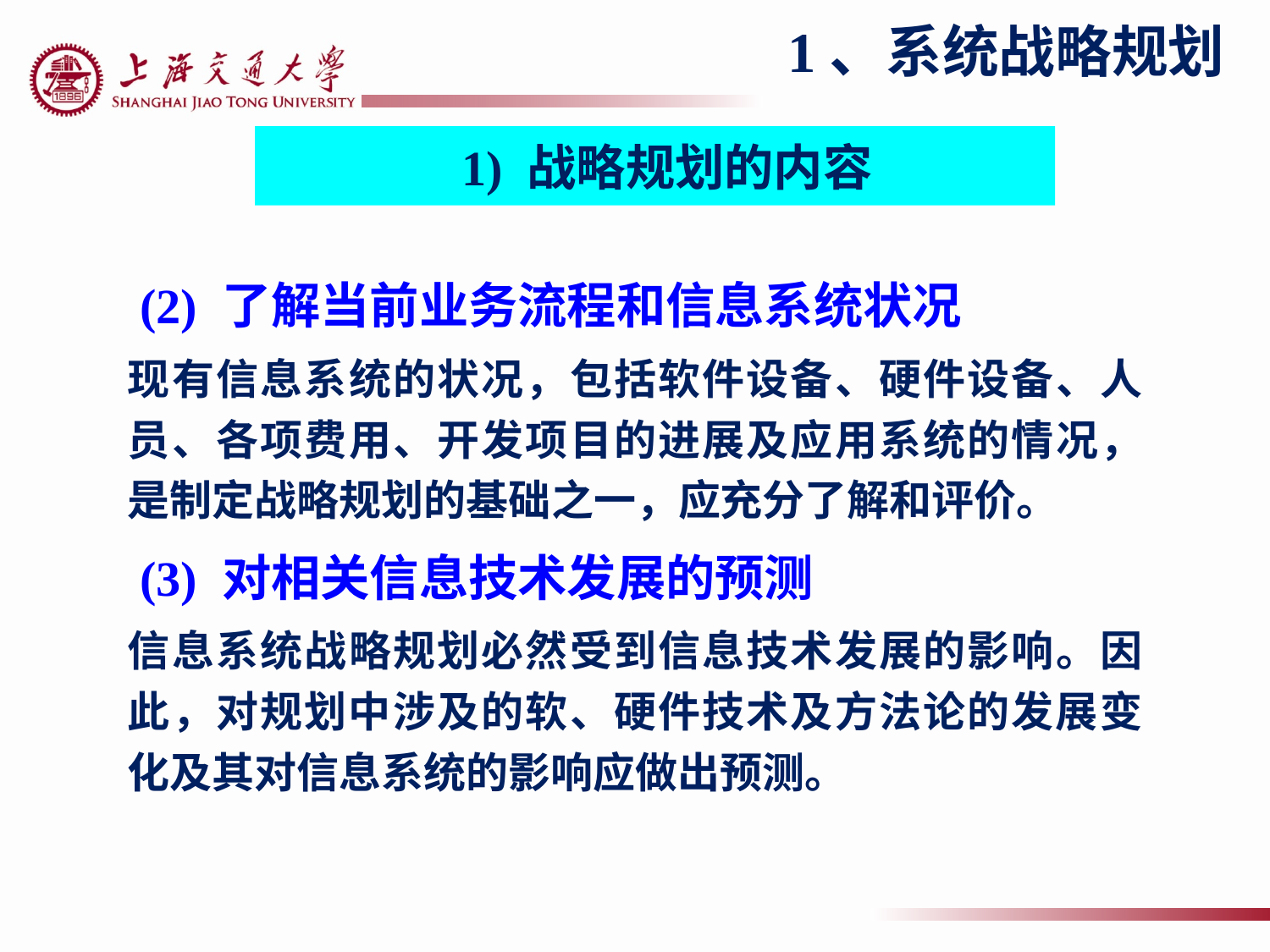

# 1、系统战略规划
  1) 战略规划的内容
 (2) 了解当前业务流程和信息系统状况
现有信息系统的状况，包括软件设备、硬件设备、人员、各项费用、开发项目的进展及应用系统的情况，是制定战略规划的基础之一，应充分了解和评价。
 (3) 对相关信息技术发展的预测
信息系统战略规划必然受到信息技术发展的影响。因此，对规划中涉及的软、硬件技术及方法论的发展变化及其对信息系统的影响应做出预测。